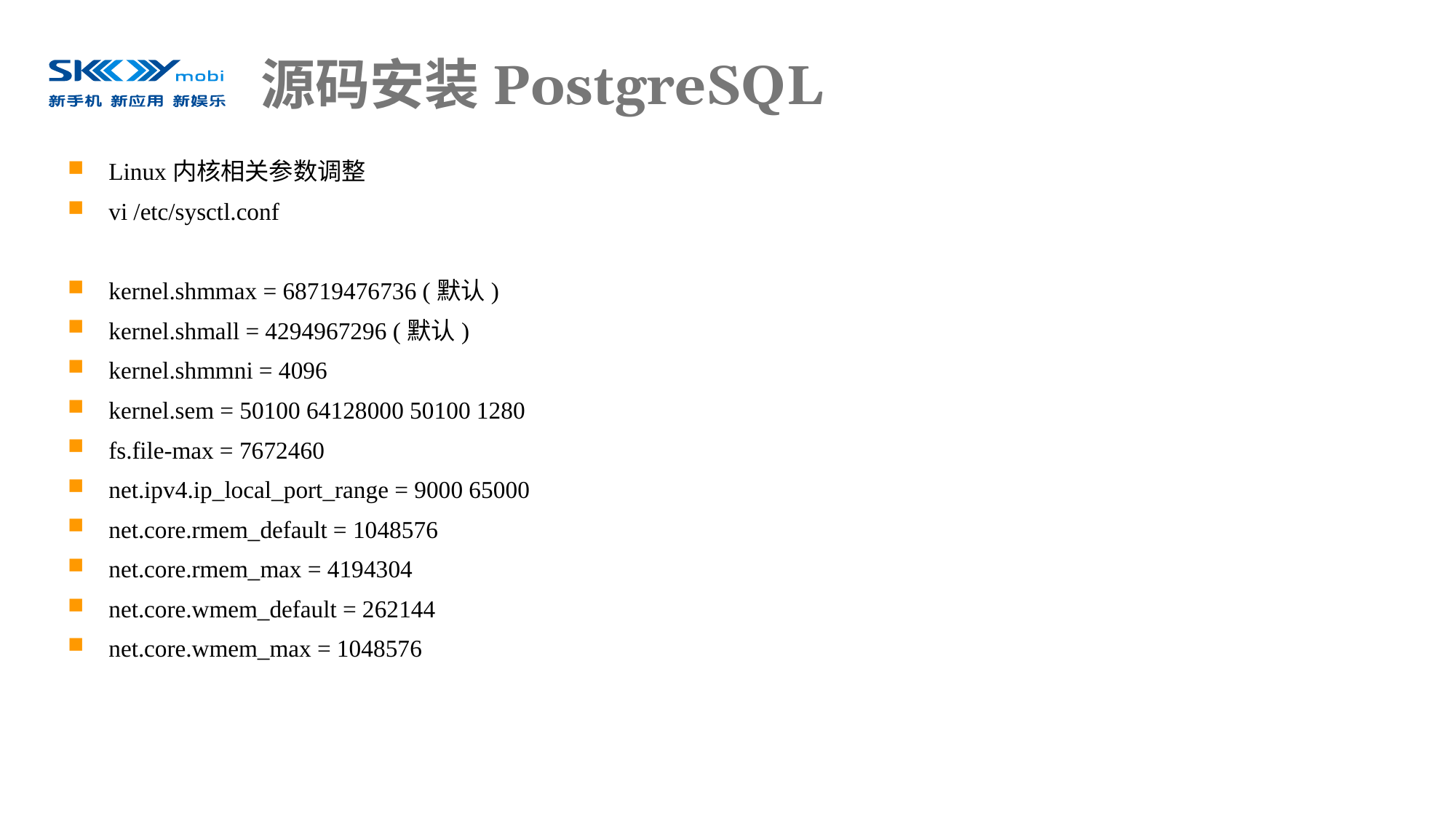

# 源码安装PostgreSQL
Linux内核相关参数调整
vi /etc/sysctl.conf

kernel.shmmax = 68719476736 (默认)
kernel.shmall = 4294967296 (默认)
kernel.shmmni = 4096
kernel.sem = 50100 64128000 50100 1280
fs.file-max = 7672460
net.ipv4.ip_local_port_range = 9000 65000
net.core.rmem_default = 1048576
net.core.rmem_max = 4194304
net.core.wmem_default = 262144
net.core.wmem_max = 1048576